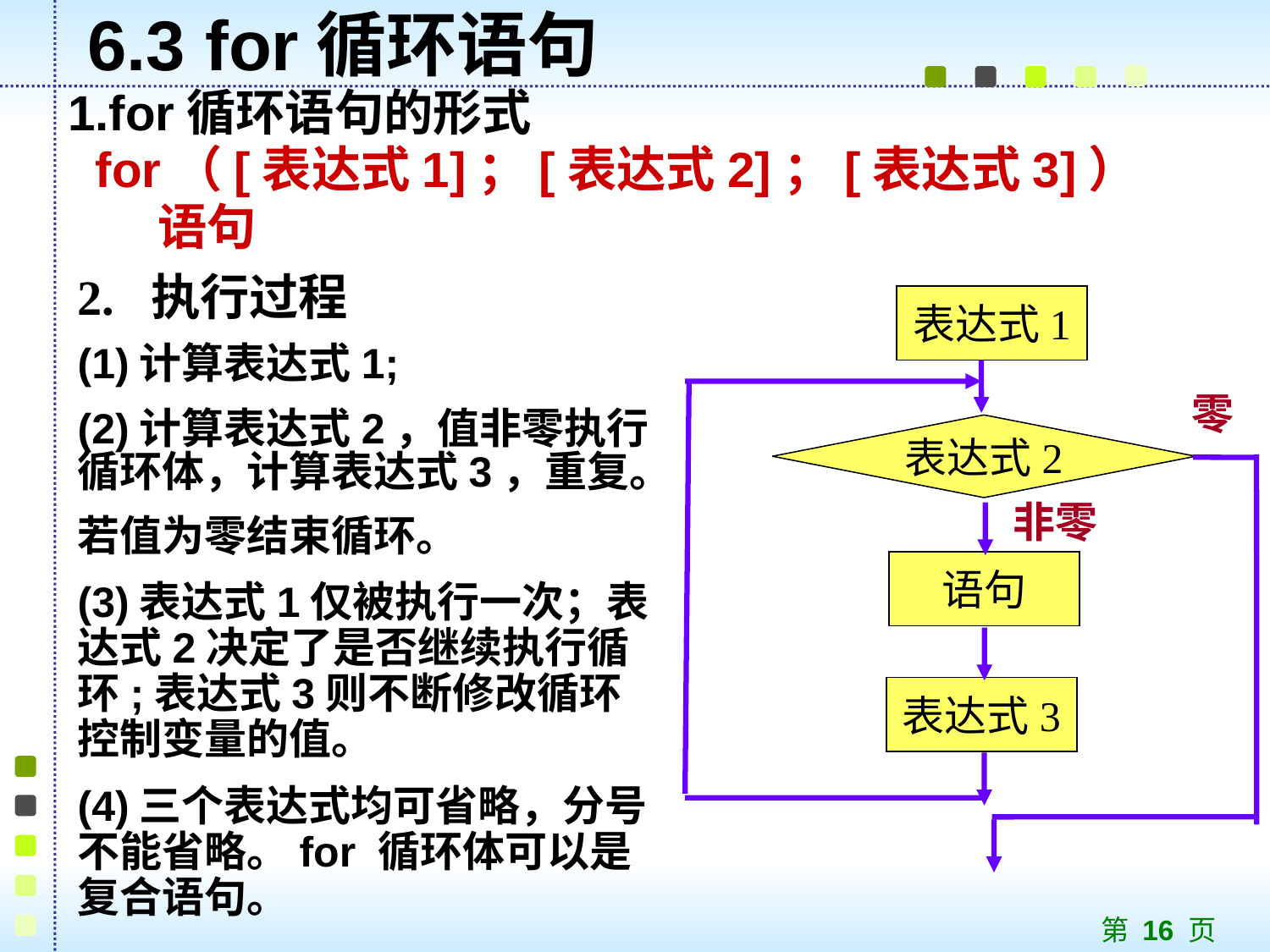

# 6.3 for循环语句
1.for循环语句的形式
  for（[表达式1]；[表达式2]；[表达式3]）
       语句
2.  执行过程
表达式1

零
表达式2

非零

语句

表达式3
(1)计算表达式1;
(2)计算表达式2，值非零执行循环体，计算表达式3，重复。
若值为零结束循环。
(3)表达式1仅被执行一次；表达式2决定了是否继续执行循环;表达式3则不断修改循环控制变量的值。
(4)三个表达式均可省略，分号不能省略。for 循环体可以是复合语句。
第 16 页